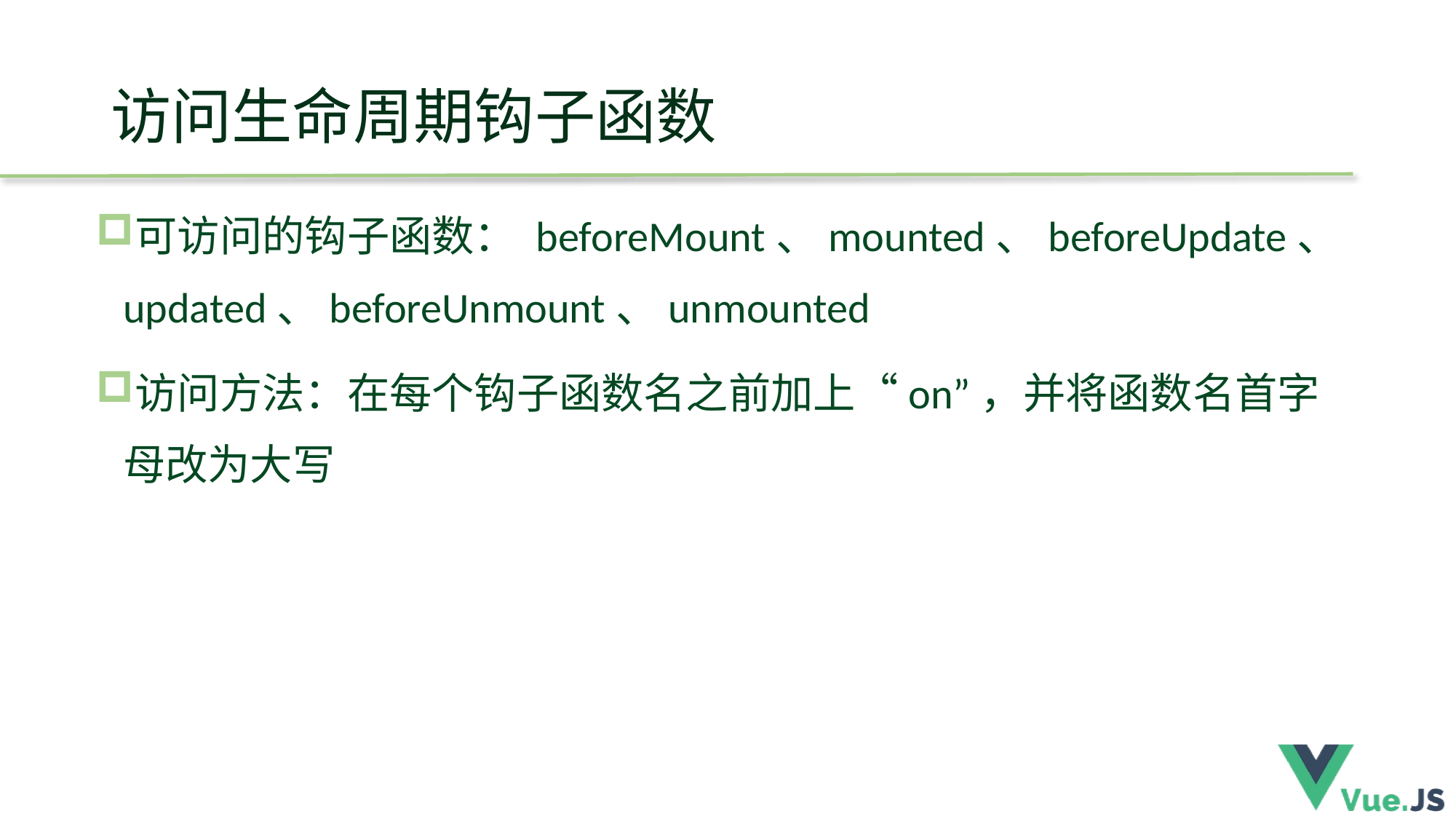

# 访问生命周期钩子函数
可访问的钩子函数： beforeMount、mounted、beforeUpdate、updated、beforeUnmount、unmounted
访问方法：在每个钩子函数名之前加上“on”，并将函数名首字母改为大写